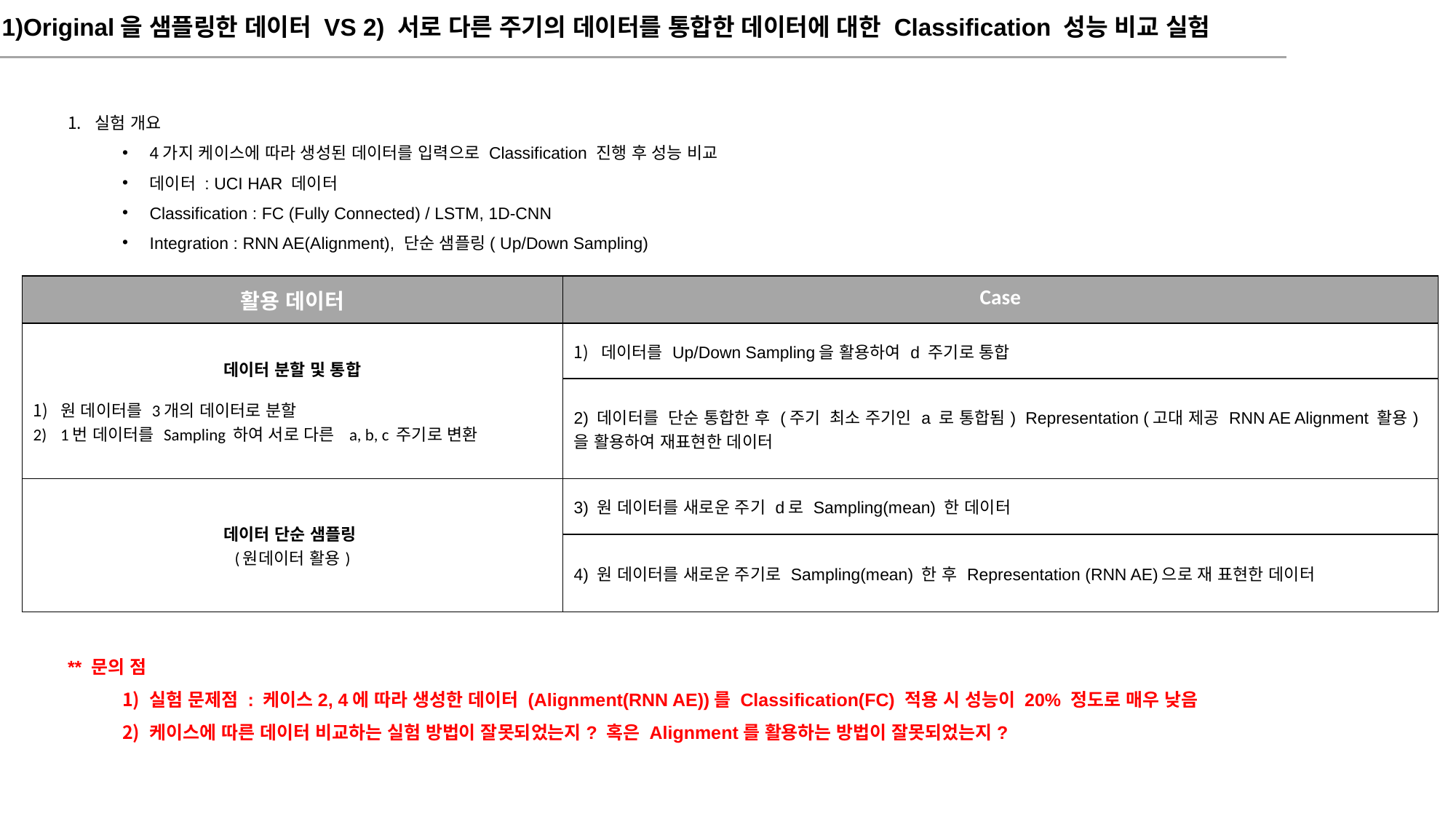

1)Original을 샘플링한 데이터 VS 2) 서로 다른 주기의 데이터를 통합한 데이터에 대한 Classification 성능 비교 실험
실험 개요
4가지 케이스에 따라 생성된 데이터를 입력으로 Classification 진행 후 성능 비교
데이터 : UCI HAR 데이터
Classification : FC (Fully Connected) / LSTM, 1D-CNN
Integration : RNN AE(Alignment), 단순 샘플링( Up/Down Sampling)
| 활용 데이터 | Case |
| --- | --- |
| 데이터 분할 및 통합 원 데이터를 3개의 데이터로 분할 1번 데이터를 Sampling 하여 서로 다른 a, b, c 주기로 변환 | 데이터를 Up/Down Sampling을 활용하여 d 주기로 통합 |
|  | 2) 데이터를 단순 통합한 후 (주기 최소 주기인 a 로 통합됨) Representation (고대 제공 RNN AE Alignment 활용)을 활용하여 재표현한 데이터 |
| 데이터 단순 샘플링 (원데이터 활용) | 3) 원 데이터를 새로운 주기 d로 Sampling(mean) 한 데이터 |
|  | 4) 원 데이터를 새로운 주기로 Sampling(mean) 한 후 Representation (RNN AE)으로 재 표현한 데이터 |
** 문의 점
실험 문제점 : 케이스2, 4에 따라 생성한 데이터 (Alignment(RNN AE))를 Classification(FC) 적용 시 성능이 20% 정도로 매우 낮음
케이스에 따른 데이터 비교하는 실험 방법이 잘못되었는지? 혹은 Alignment를 활용하는 방법이 잘못되었는지?